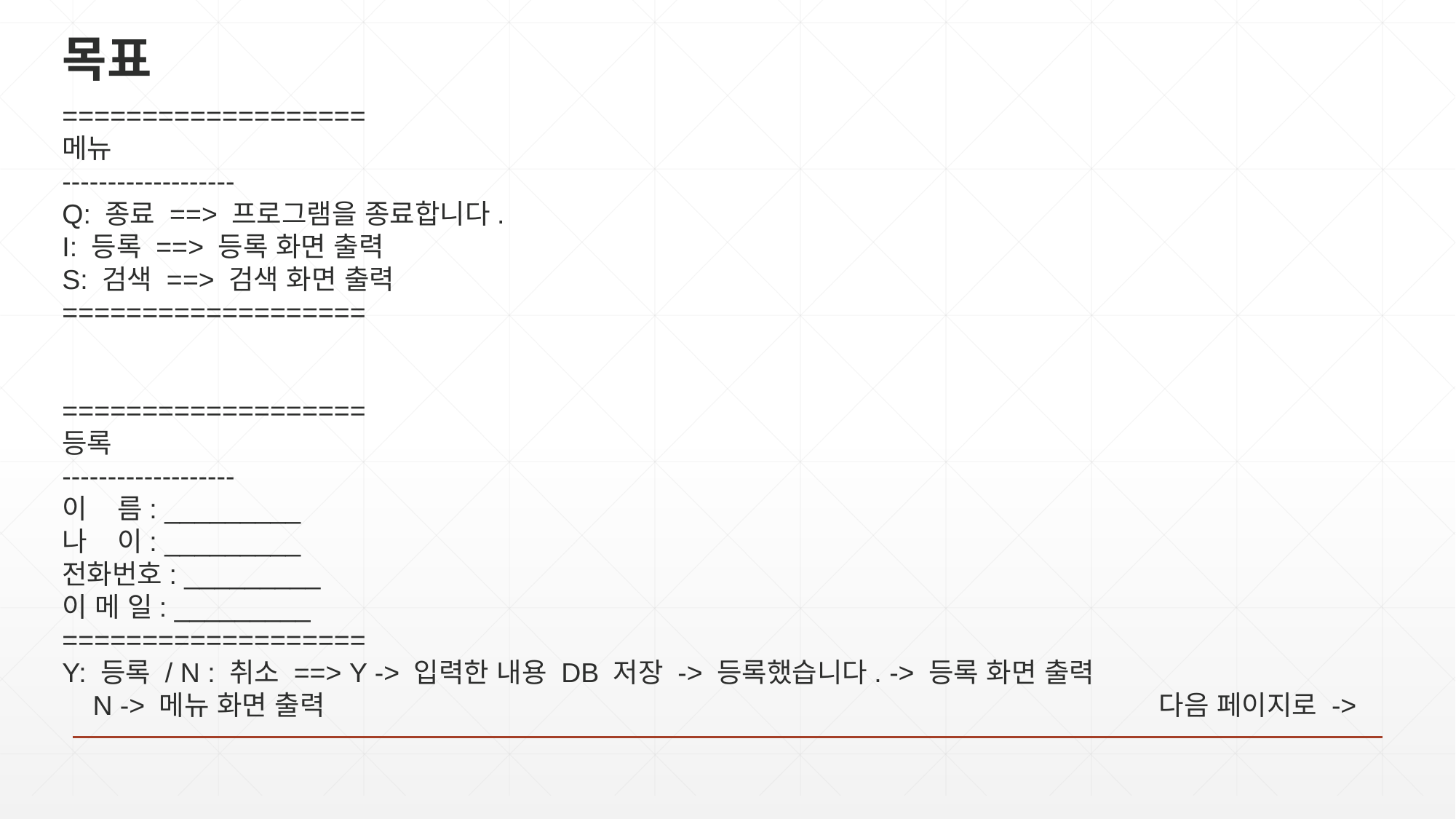

# 목표
===================
메뉴
-------------------
Q: 종료 ==> 프로그램을 종료합니다.
I: 등록 ==> 등록 화면 출력
S: 검색 ==> 검색 화면 출력
===================
===================
등록
-------------------
이    름: _________
나    이: _________
전화번호: _________
이 메 일: _________
===================
Y: 등록 / N : 취소 ==> Y -> 입력한 내용 DB 저장 -> 등록했습니다. -> 등록 화면 출력
    N -> 메뉴 화면 출력							               다음 페이지로 ->